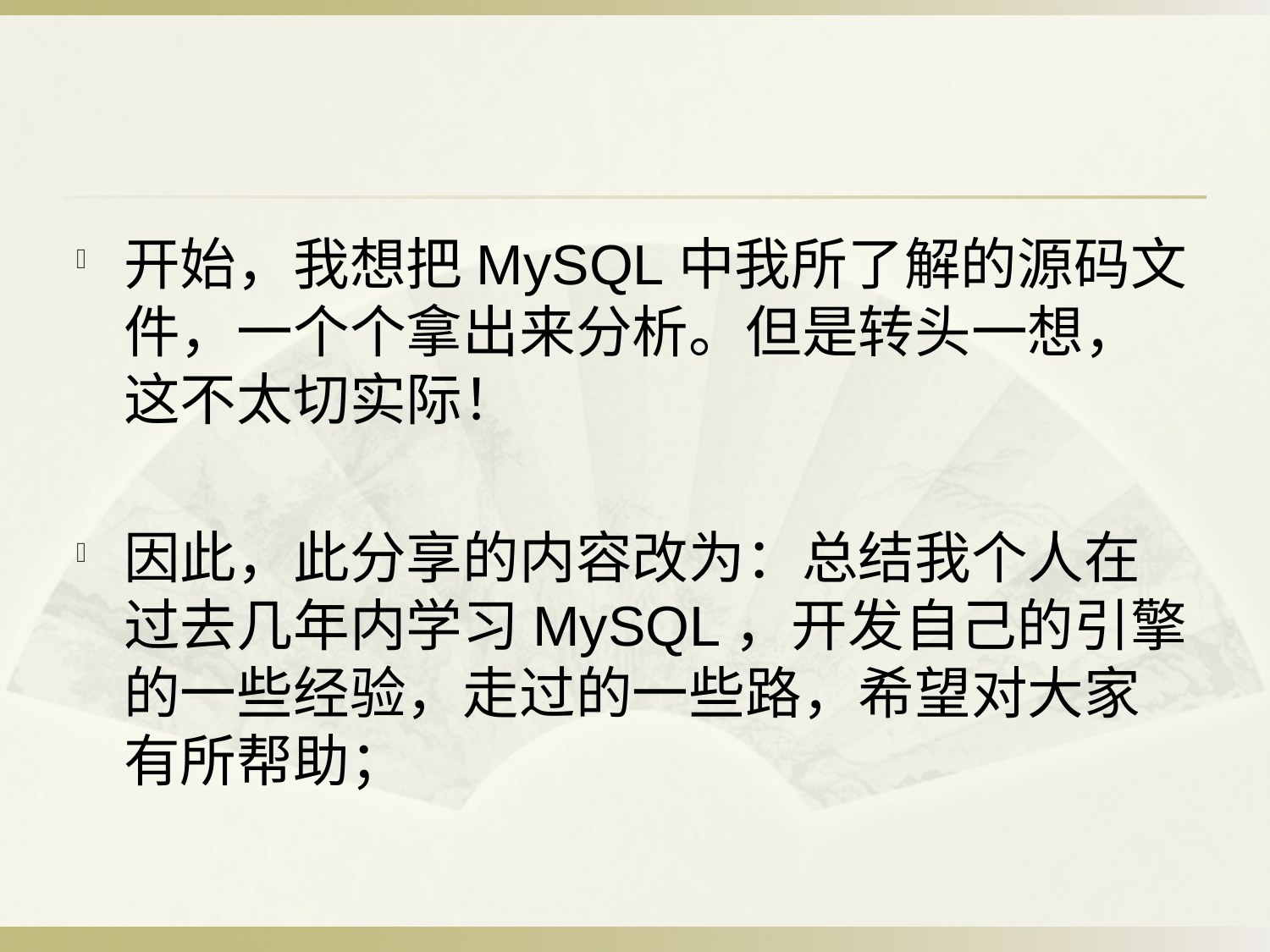

#
开始，我想把MySQL中我所了解的源码文件，一个个拿出来分析。但是转头一想，这不太切实际！

因此，此分享的内容改为：总结我个人在过去几年内学习MySQL，开发自己的引擎的一些经验，走过的一些路，希望对大家有所帮助；